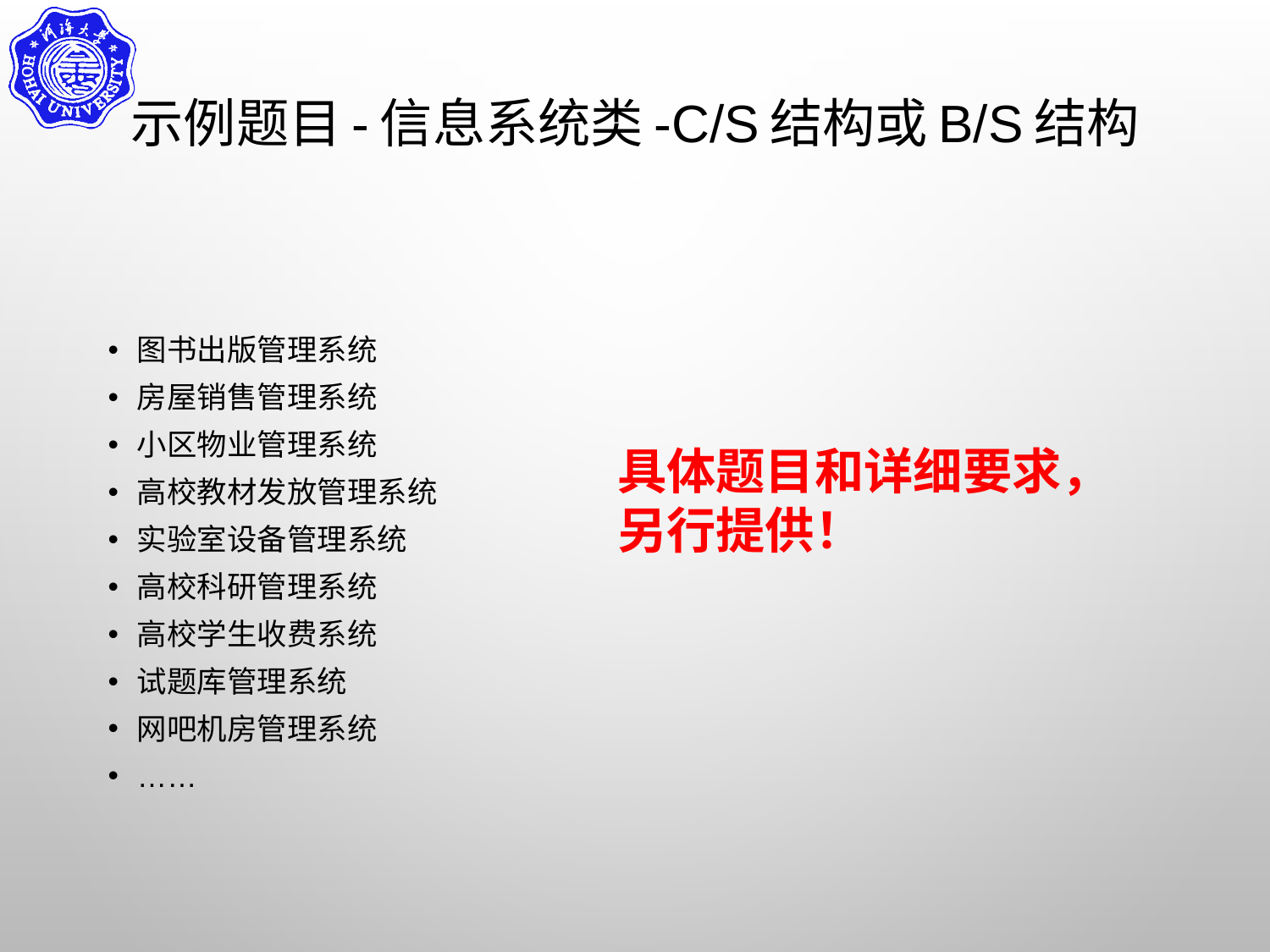

# 示例题目-信息系统类-C/S结构或B/S结构
图书出版管理系统
房屋销售管理系统
小区物业管理系统
高校教材发放管理系统
实验室设备管理系统
高校科研管理系统
高校学生收费系统
试题库管理系统
网吧机房管理系统
……

具体题目和详细要求，另行提供！